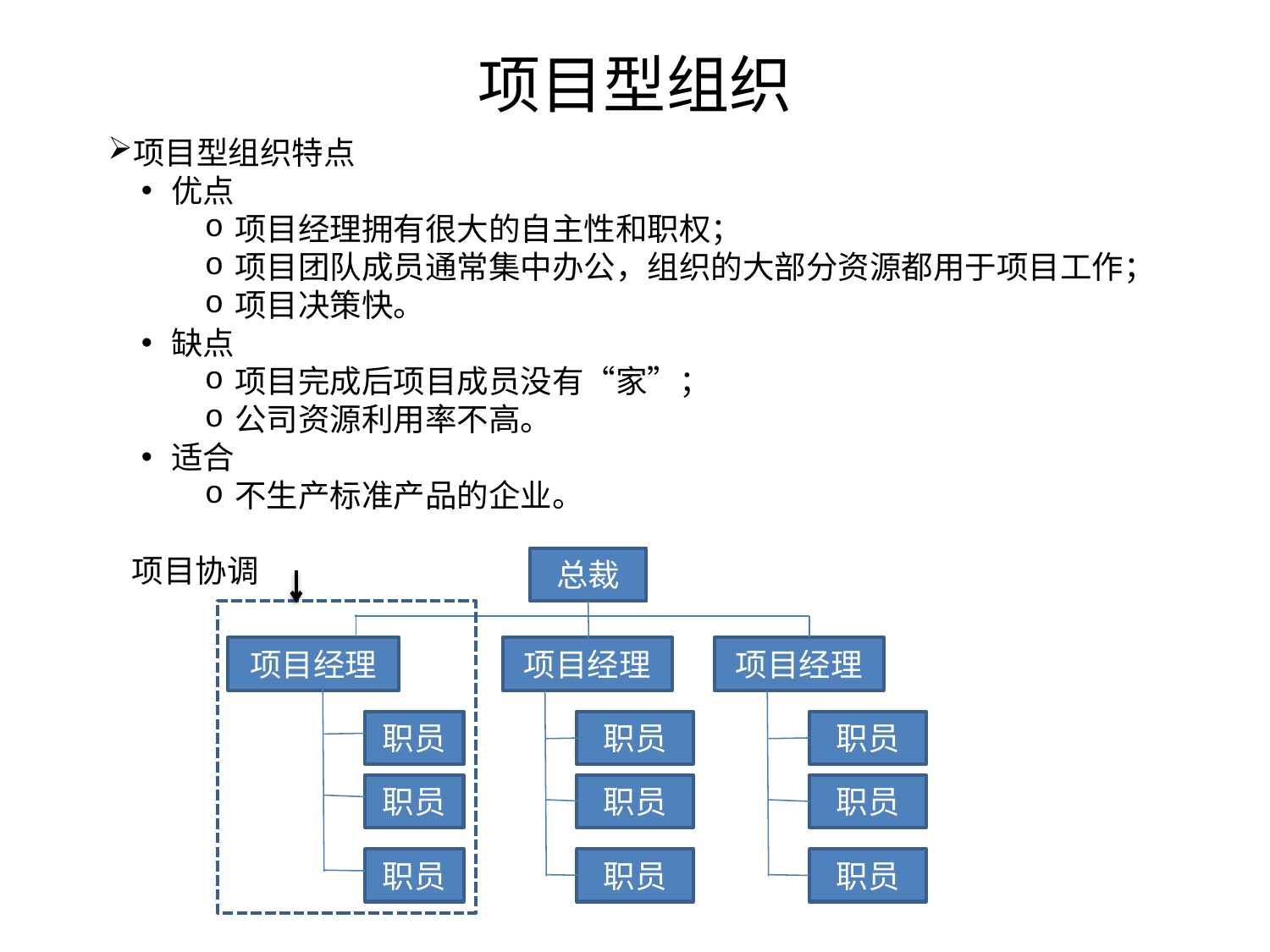

# 项目型组织
项目型组织特点
优点
项目经理拥有很大的自主性和职权；
项目团队成员通常集中办公，组织的大部分资源都用于项目工作；
项目决策快。
缺点
项目完成后项目成员没有“家”；
公司资源利用率不高。
适合
不生产标准产品的企业。
项目协调
总裁

项目经理
项目经理
项目经理
职员
职员
职员
职员
职员
职员
职员
职员
职员